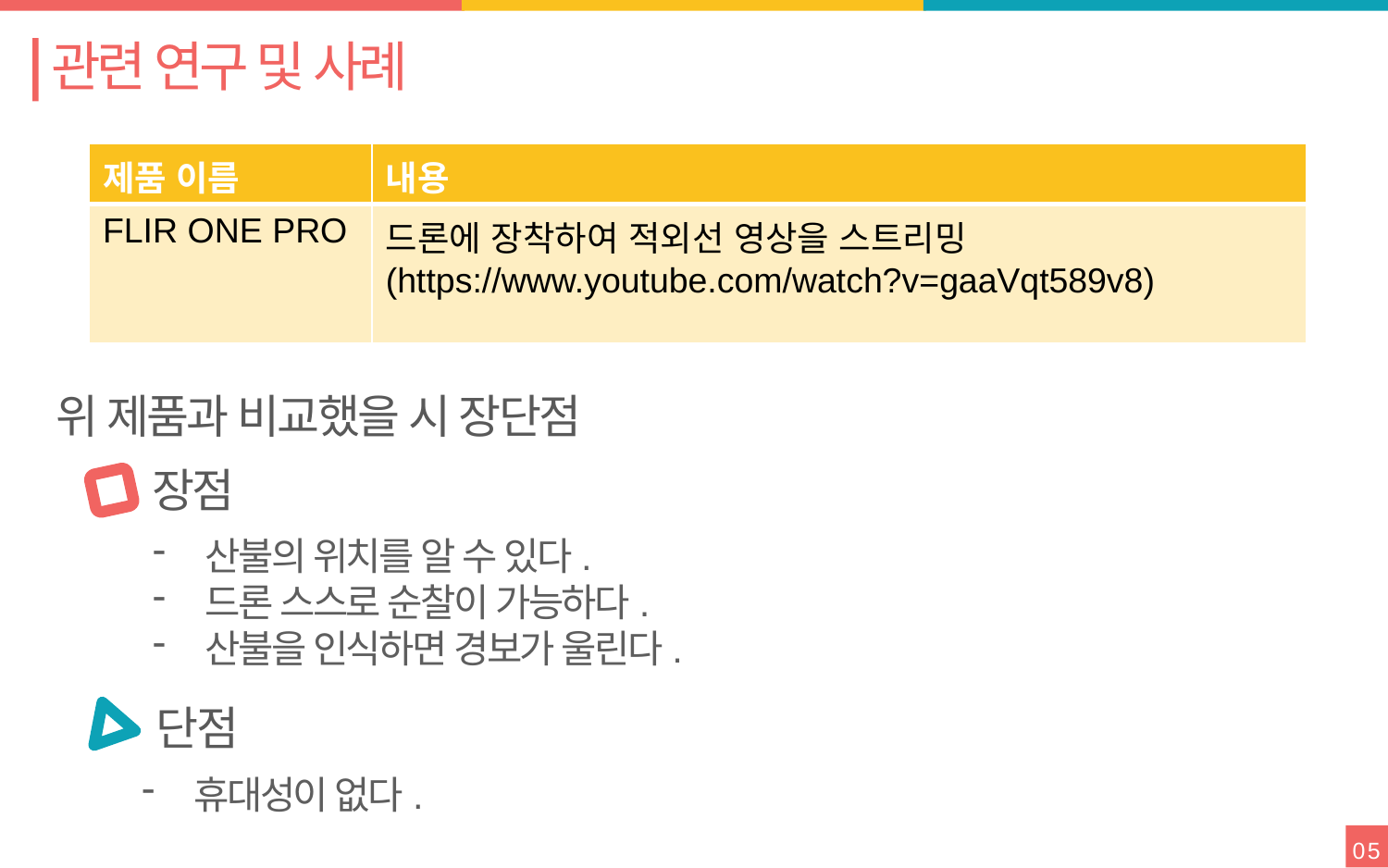

관련 연구 및 사례

| 제품 이름 | 내용 |
| --- | --- |
| FLIR ONE PRO | 드론에 장착하여 적외선 영상을 스트리밍 (https://www.youtube.com/watch?v=gaaVqt589v8) |
위 제품과 비교했을 시 장단점
장점

산불의 위치를 알 수 있다.
드론 스스로 순찰이 가능하다.
산불을 인식하면 경보가 울린다.
단점

휴대성이 없다.
5
0